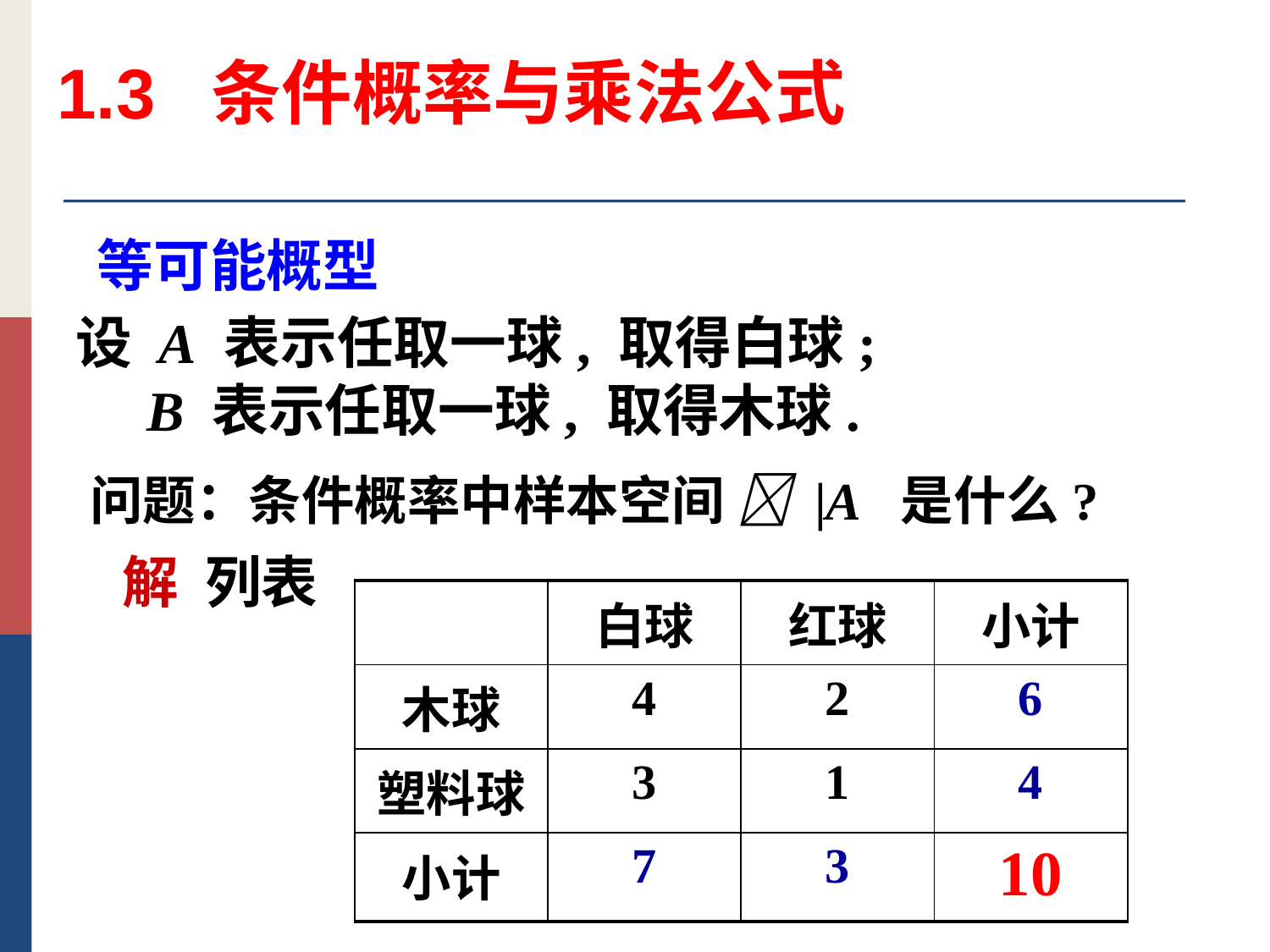

1.3  条件概率与乘法公式
等可能概型
设 A 表示任取一球, 取得白球;
     B 表示任取一球, 取得木球.
问题：条件概率中样本空间 Ω |A  是什么?
解  列表
|  | 白球 | 红球 | 小计 |
| --- | --- | --- | --- |
| 木球 | 4 | 2 | 6 |
| 塑料球 | 3 | 1 | 4 |
| 小计 | 7 | 3 | 10 |